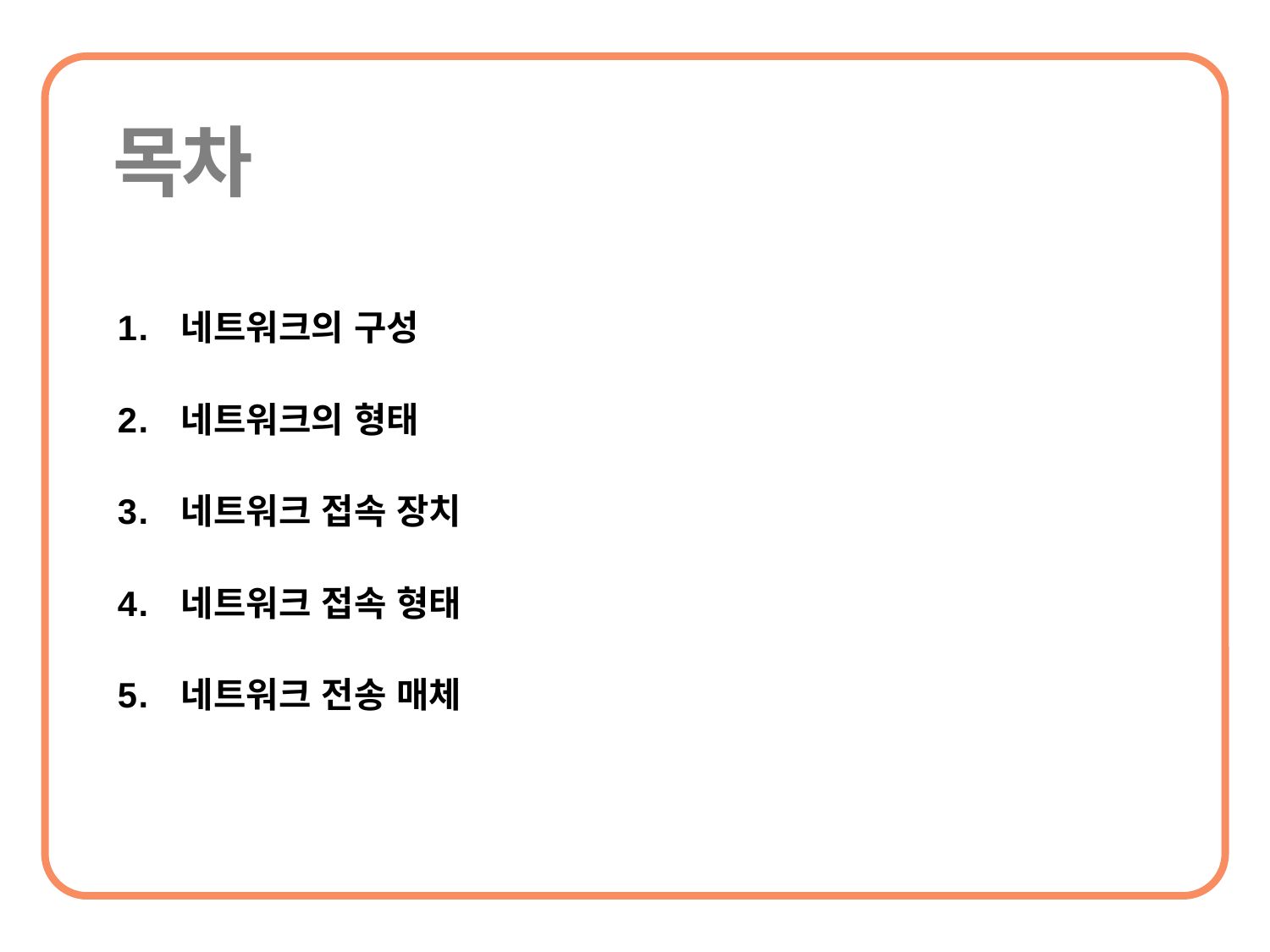

네트워크의 구성
네트워크의 형태
네트워크 접속 장치
네트워크 접속 형태
네트워크 전송 매체